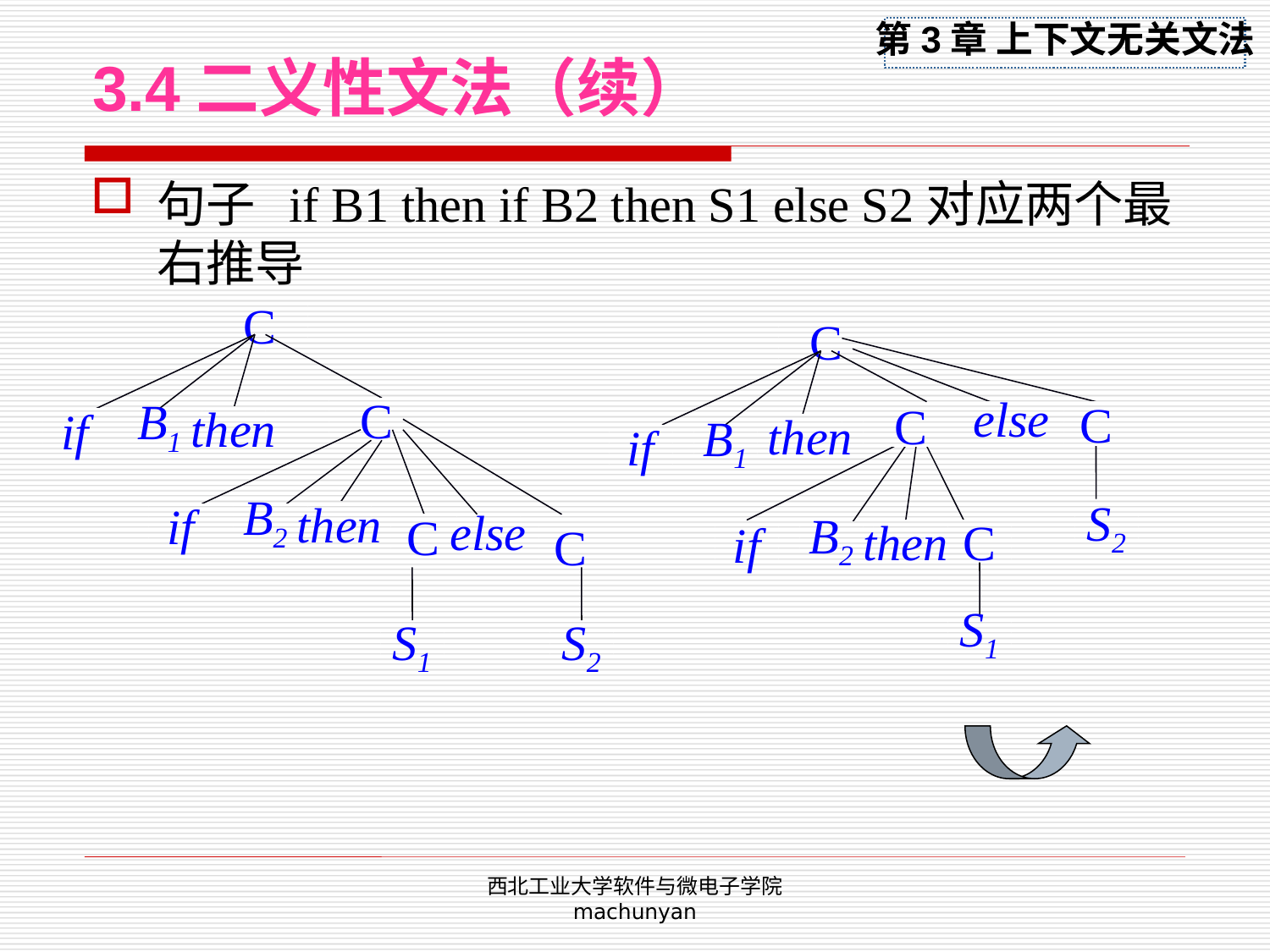

# 3.4二义性文法（续）
句子  if B1 then if B2 then S1 else S2对应两个最右推导
C

C
then
if
B1
C

else
C
C
then
if
B1

then
if
B2
C
else
C

then
C
if
B2

S2

S1

S1

S2

西北工业大学软件与微电子学院 machunyan
74